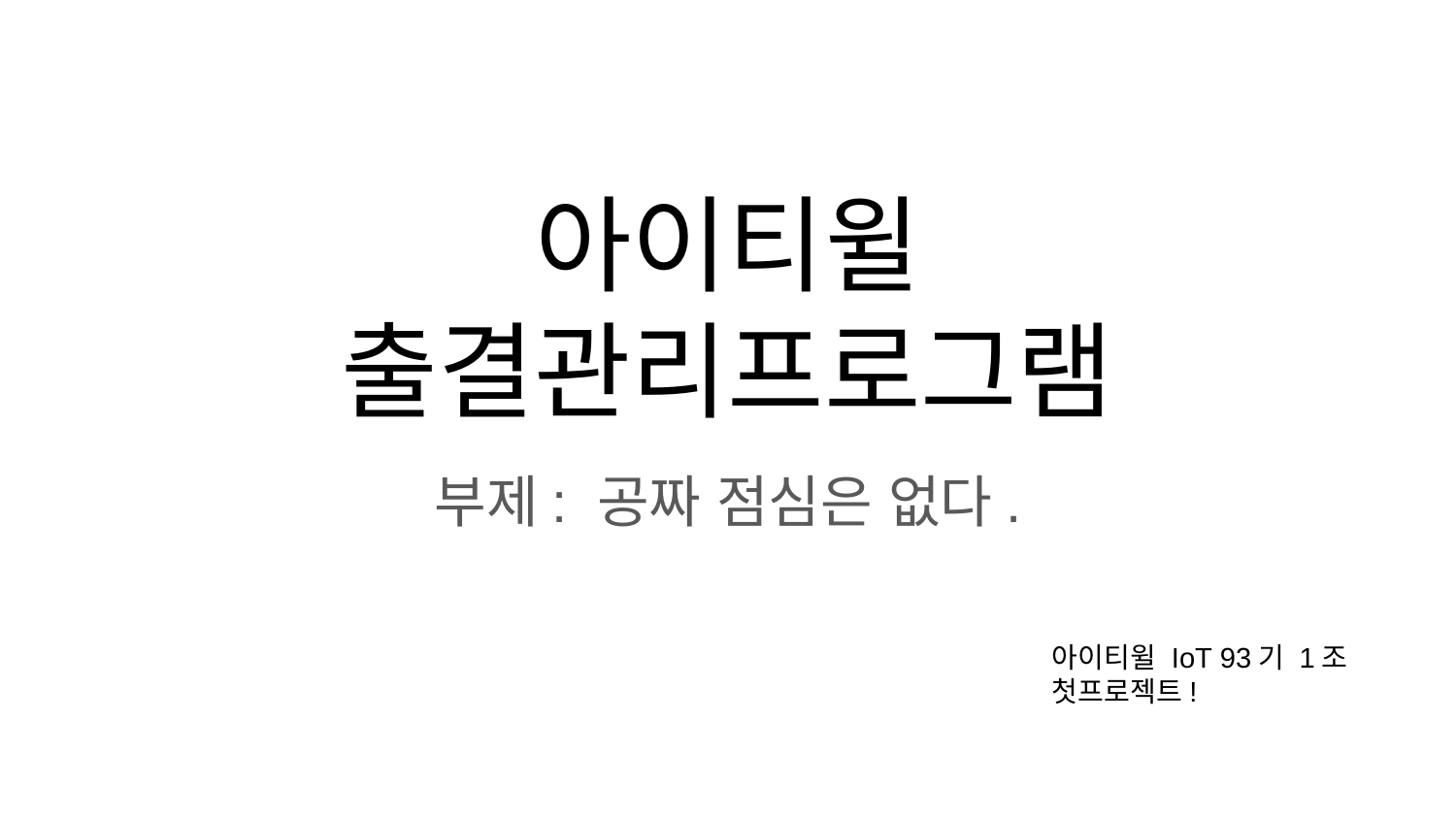

# 아이티윌
출결관리프로그램
부제: 공짜 점심은 없다.
아이티윌 IoT 93기 1조
첫프로젝트!